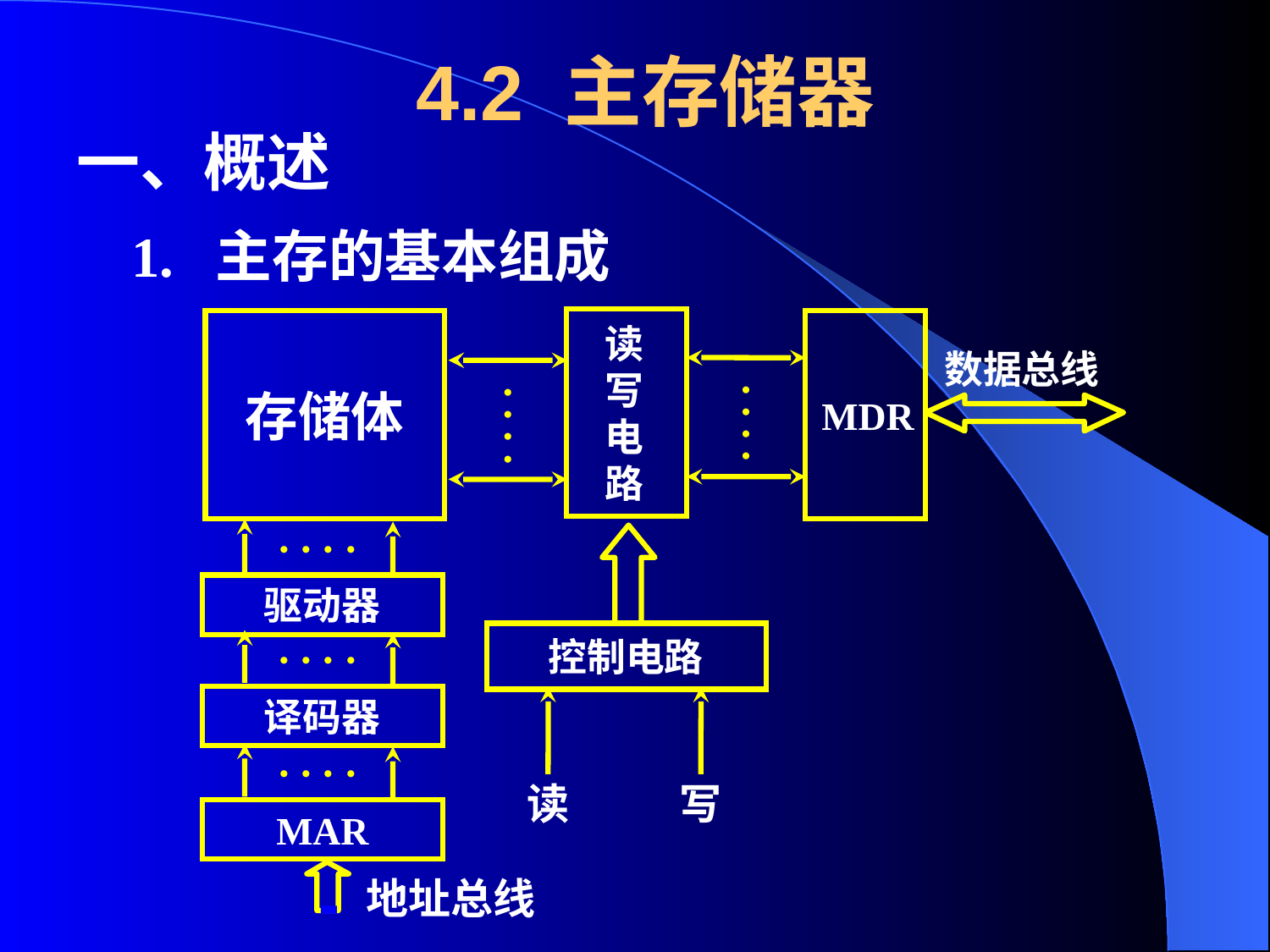

# 4.2 主存储器
一、概述
1.  主存的基本组成

读
写
电
路

存储体

MDR
数据总线
.
.
.
.
.
.
.
.

.
.
.
.

驱动器

控制电路
.
.
.
.

译码器

读

写
.
.
.
.

MAR

地址总线